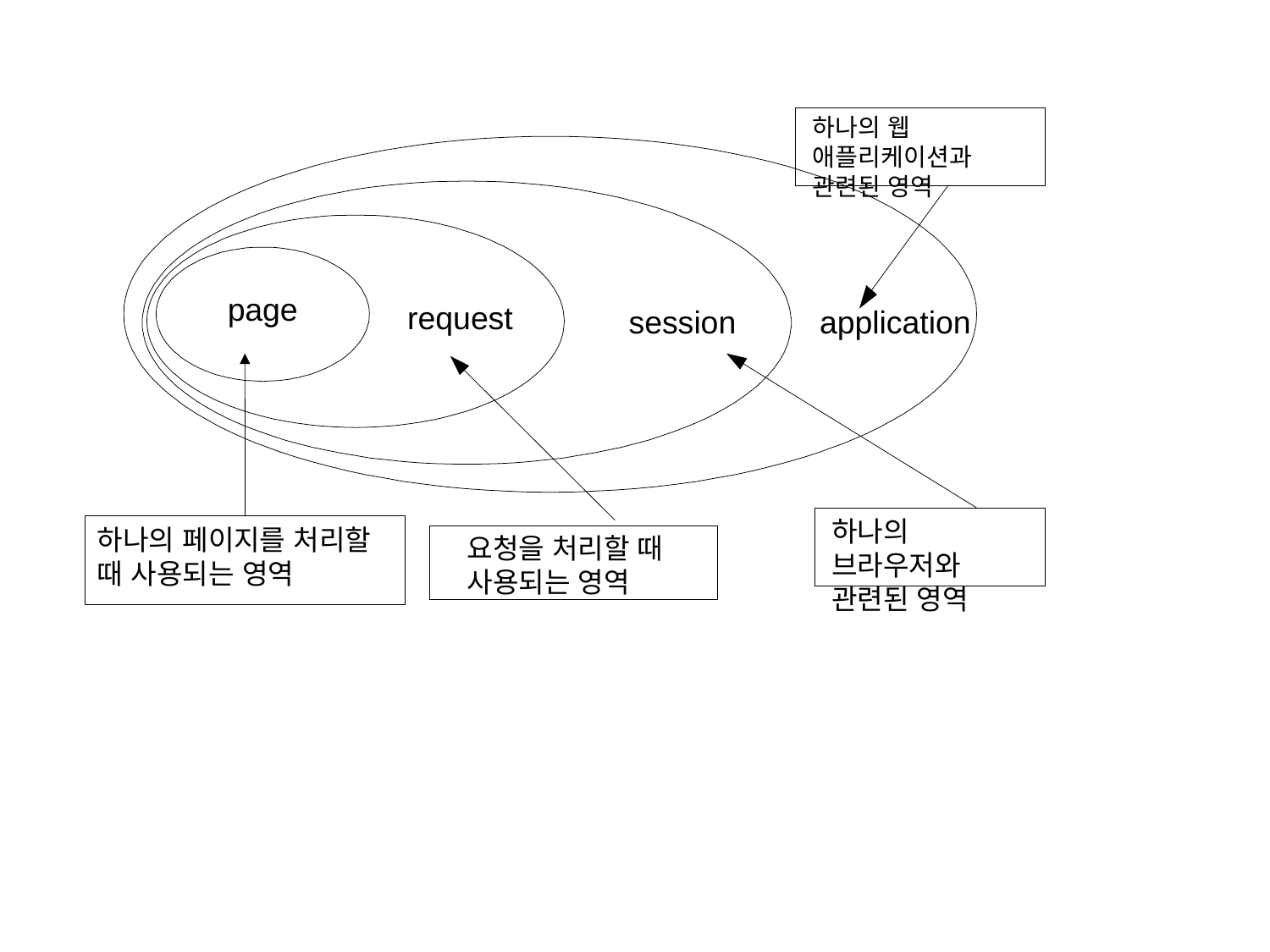

하나의 웹 애플리케이션과 관련된 영역

page
request
session
application

하나의 브라우저와 관련된 영역

하나의 페이지를 처리할 때 사용되는 영역

요청을 처리할 때
사용되는 영역